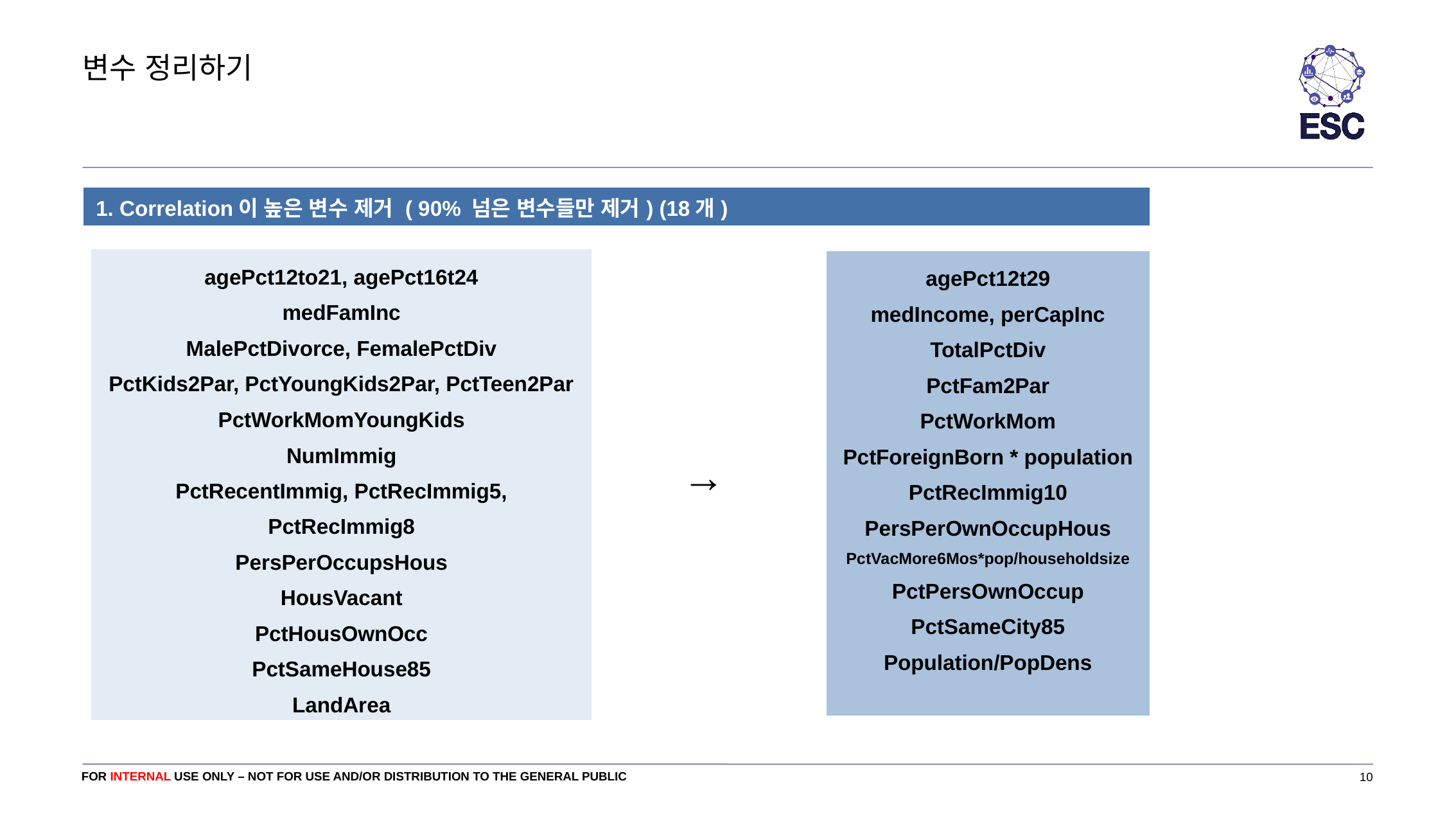

# 변수 정리하기

| 1. Correlation이 높은 변수 제거 ( 90% 넘은 변수들만 제거) (18개) |
| --- |

| agePct12to21, agePct16t24 medFamInc MalePctDivorce, FemalePctDiv PctKids2Par, PctYoungKids2Par, PctTeen2Par PctWorkMomYoungKids NumImmig PctRecentImmig, PctRecImmig5, PctRecImmig8 PersPerOccupsHous HousVacant PctHousOwnOcc PctSameHouse85 LandArea |
| --- |
| agePct12t29 medIncome, perCapInc TotalPctDiv PctFam2Par PctWorkMom PctForeignBorn \* population PctRecImmig10 PersPerOwnOccupHous PctVacMore6Mos\*pop/householdsize PctPersOwnOccup PctSameCity85 Population/PopDens |
| --- |
→